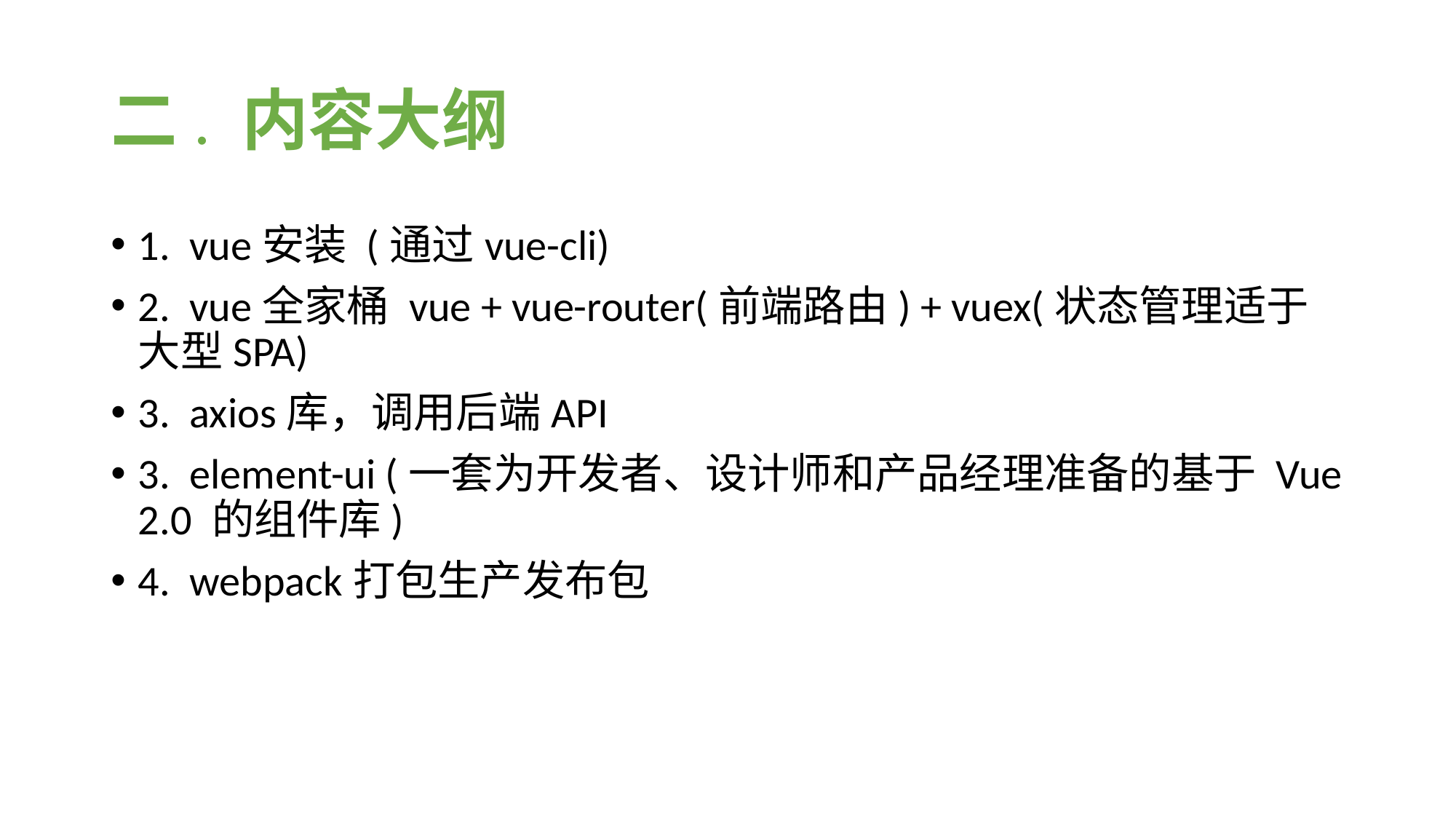

# 二. 内容大纲
1.  vue安装 (通过vue-cli)
2.  vue全家桶 vue + vue-router(前端路由) + vuex(状态管理适于大型SPA)
3.  axios库，调用后端API
3.  element-ui (一套为开发者、设计师和产品经理准备的基于 Vue 2.0 的组件库)
4.  webpack打包生产发布包